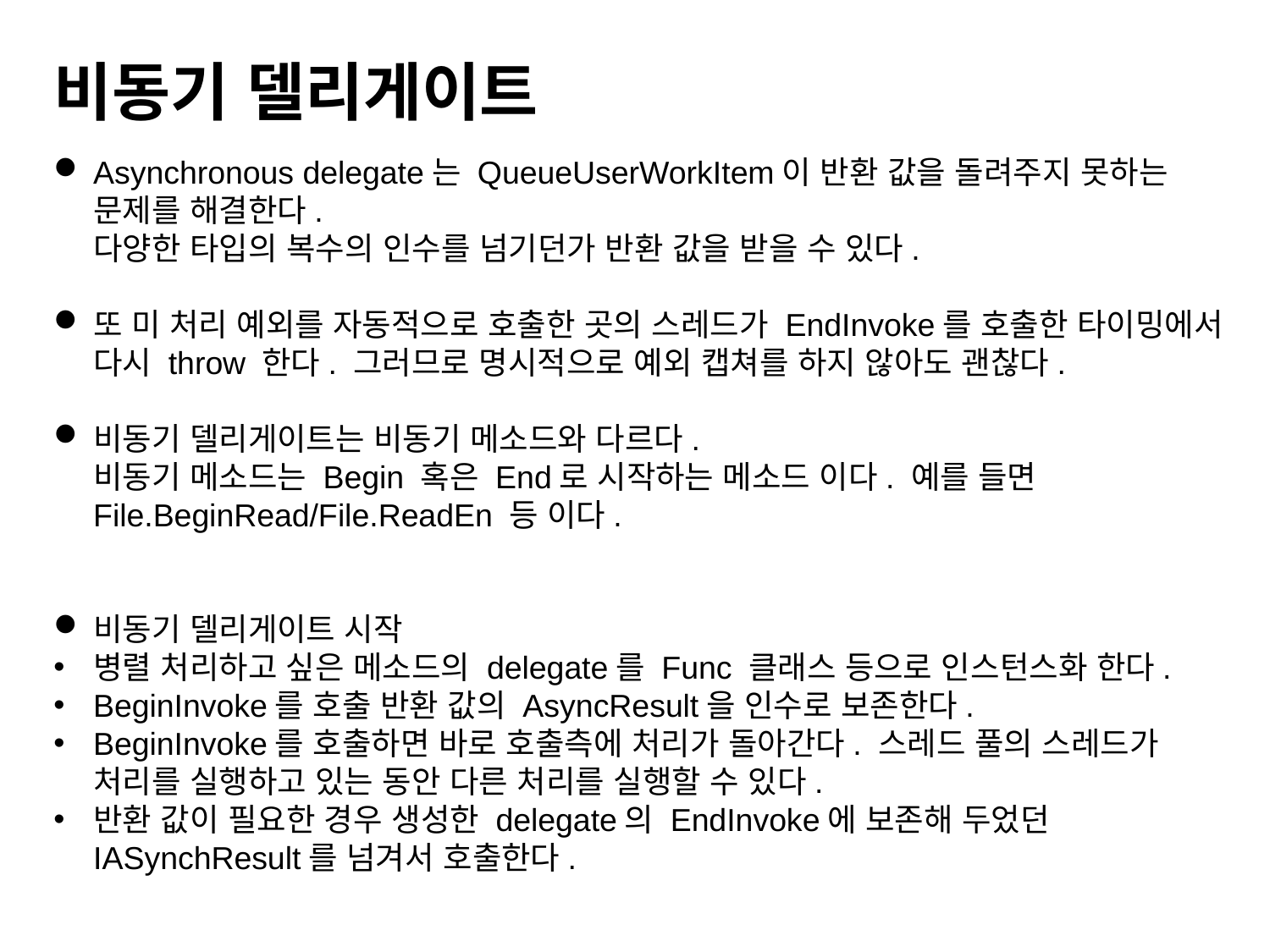

비동기 델리게이트
Asynchronous delegate는 QueueUserWorkItem이 반환 값을 돌려주지 못하는 문제를 해결한다.
다양한 타입의 복수의 인수를 넘기던가 반환 값을 받을 수 있다.
또 미 처리 예외를 자동적으로 호출한 곳의 스레드가 EndInvoke를 호출한 타이밍에서 다시 throw 한다. 그러므로 명시적으로 예외 캡쳐를 하지 않아도 괜찮다.

비동기 델리게이트는 비동기 메소드와 다르다.
비동기 메소드는 Begin 혹은 End로 시작하는 메소드 이다. 예를 들면 File.BeginRead/File.ReadEn 등 이다.

비동기 델리게이트 시작
병렬 처리하고 싶은 메소드의 delegate를 Func 클래스 등으로 인스턴스화 한다.
BeginInvoke를 호출 반환 값의 AsyncResult을 인수로 보존한다.
BeginInvoke를 호출하면 바로 호출측에 처리가 돌아간다. 스레드 풀의 스레드가 처리를 실행하고 있는 동안 다른 처리를 실행할 수 있다.
반환 값이 필요한 경우 생성한 delegate의 EndInvoke에 보존해 두었던 IASynchResult를 넘겨서 호출한다.